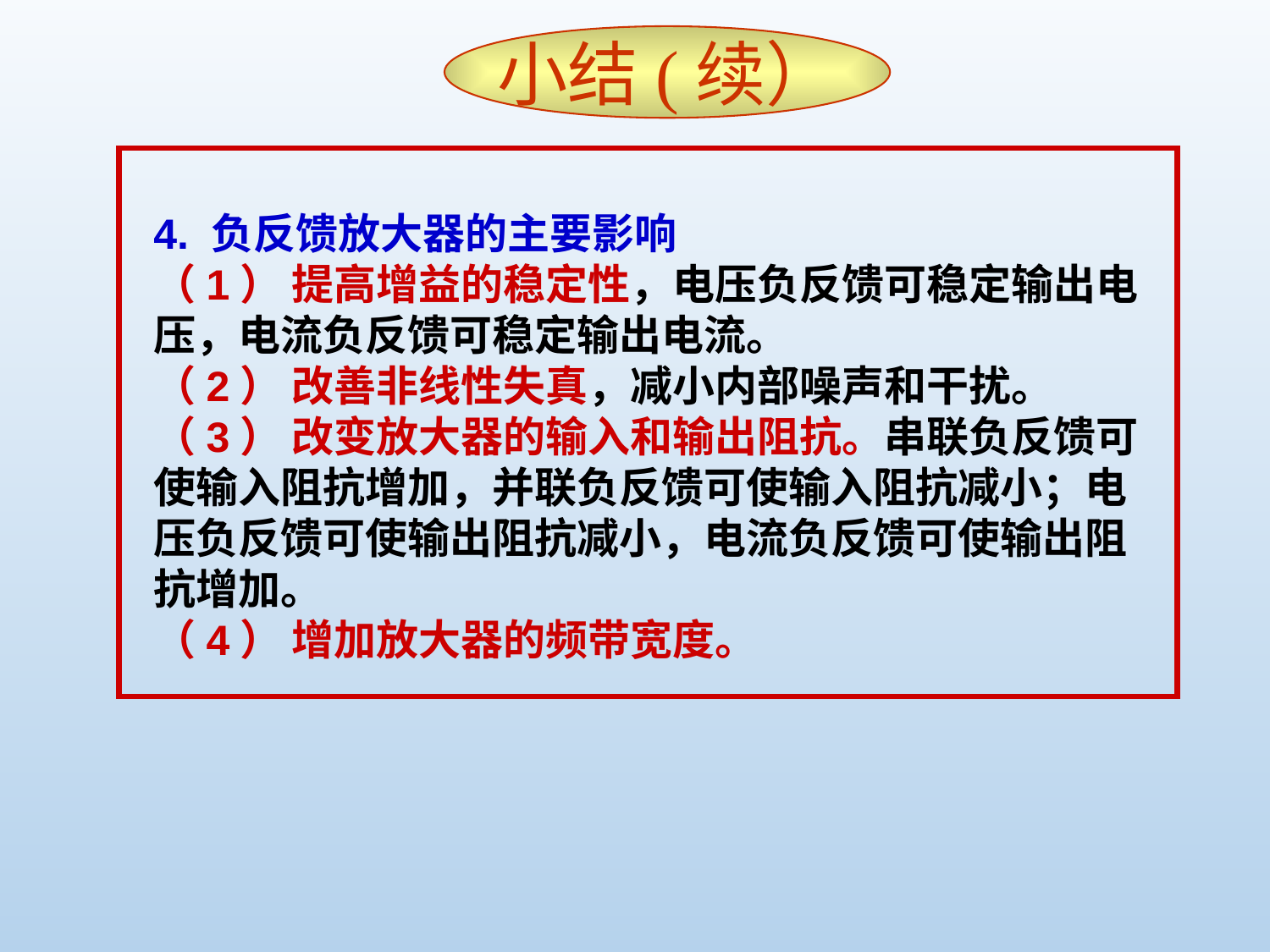

小结(续）

4. 负反馈放大器的主要影响
（1） 提高增益的稳定性，电压负反馈可稳定输出电压，电流负反馈可稳定输出电流。
（2） 改善非线性失真，减小内部噪声和干扰。
（3） 改变放大器的输入和输出阻抗。串联负反馈可使输入阻抗增加，并联负反馈可使输入阻抗减小；电压负反馈可使输出阻抗减小，电流负反馈可使输出阻抗增加。
（4） 增加放大器的频带宽度。